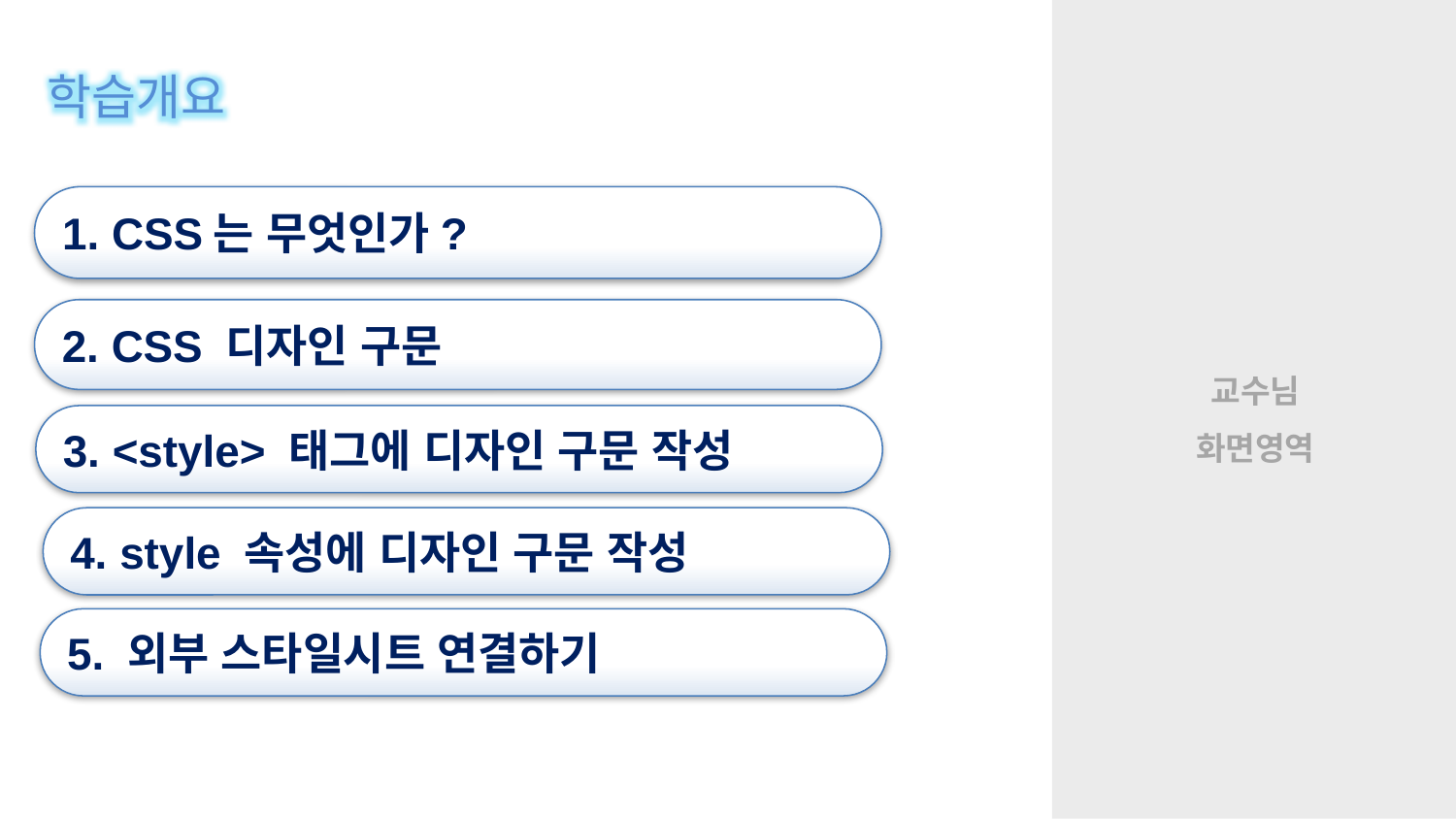

학습개요
1. CSS는 무엇인가?
2. CSS 디자인 구문
3. <style> 태그에 디자인 구문 작성
4. style 속성에 디자인 구문 작성
5. 외부 스타일시트 연결하기